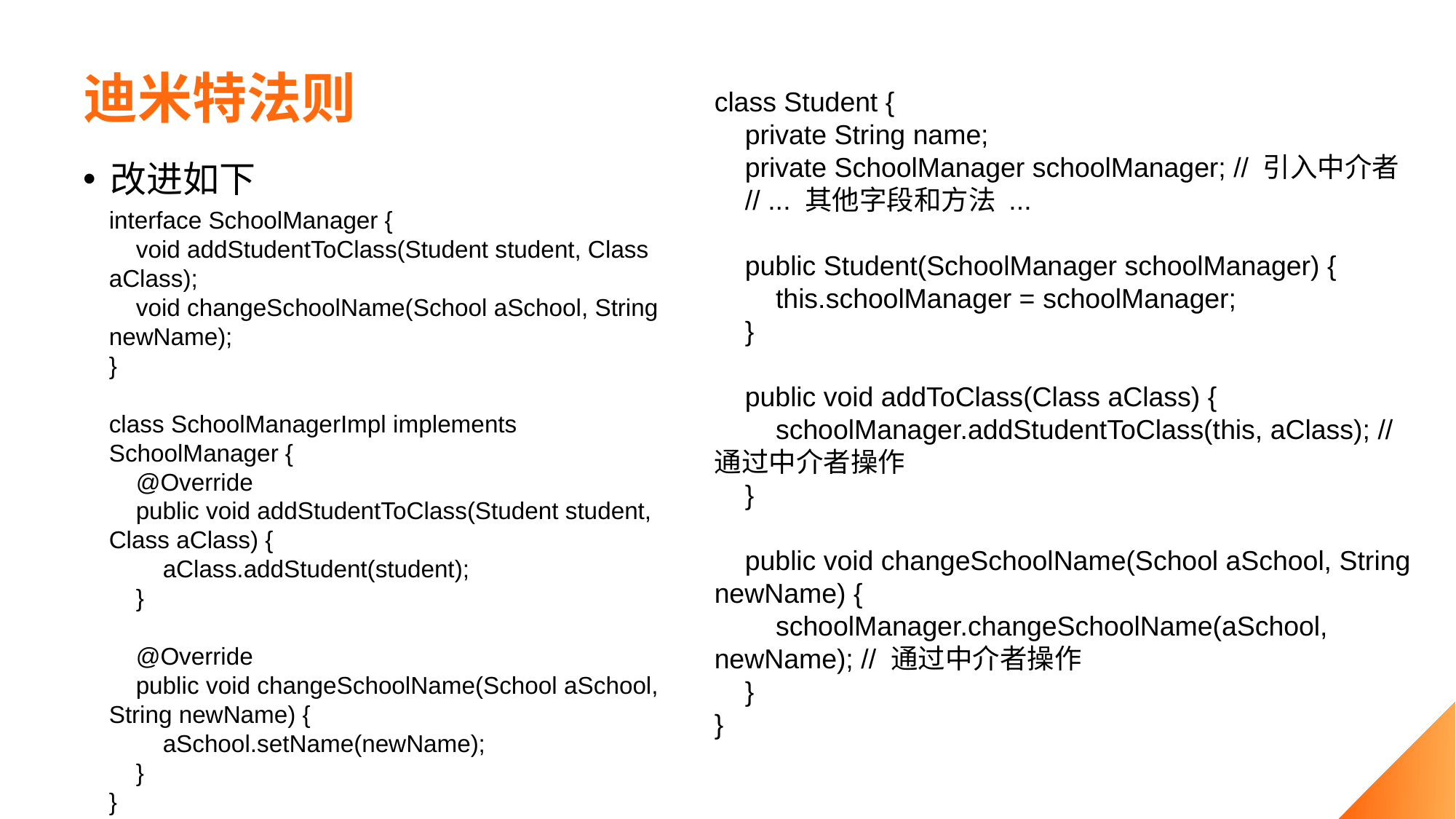

# 迪米特法则
class Student {
    private String name;
    private SchoolManager schoolManager; // 引入中介者
    // ... 其他字段和方法 ...

    public Student(SchoolManager schoolManager) {
        this.schoolManager = schoolManager;
    }

    public void addToClass(Class aClass) {
        schoolManager.addStudentToClass(this, aClass); // 通过中介者操作
    }

    public void changeSchoolName(School aSchool, String newName) {
        schoolManager.changeSchoolName(aSchool, newName); // 通过中介者操作
    }
}
改进如下
interface SchoolManager {
    void addStudentToClass(Student student, Class aClass);
    void changeSchoolName(School aSchool, String newName);
}

class SchoolManagerImpl implements SchoolManager {
    @Override
    public void addStudentToClass(Student student, Class aClass) {
        aClass.addStudent(student);
    }

    @Override
    public void changeSchoolName(School aSchool, String newName) {
        aSchool.setName(newName);
    }
}